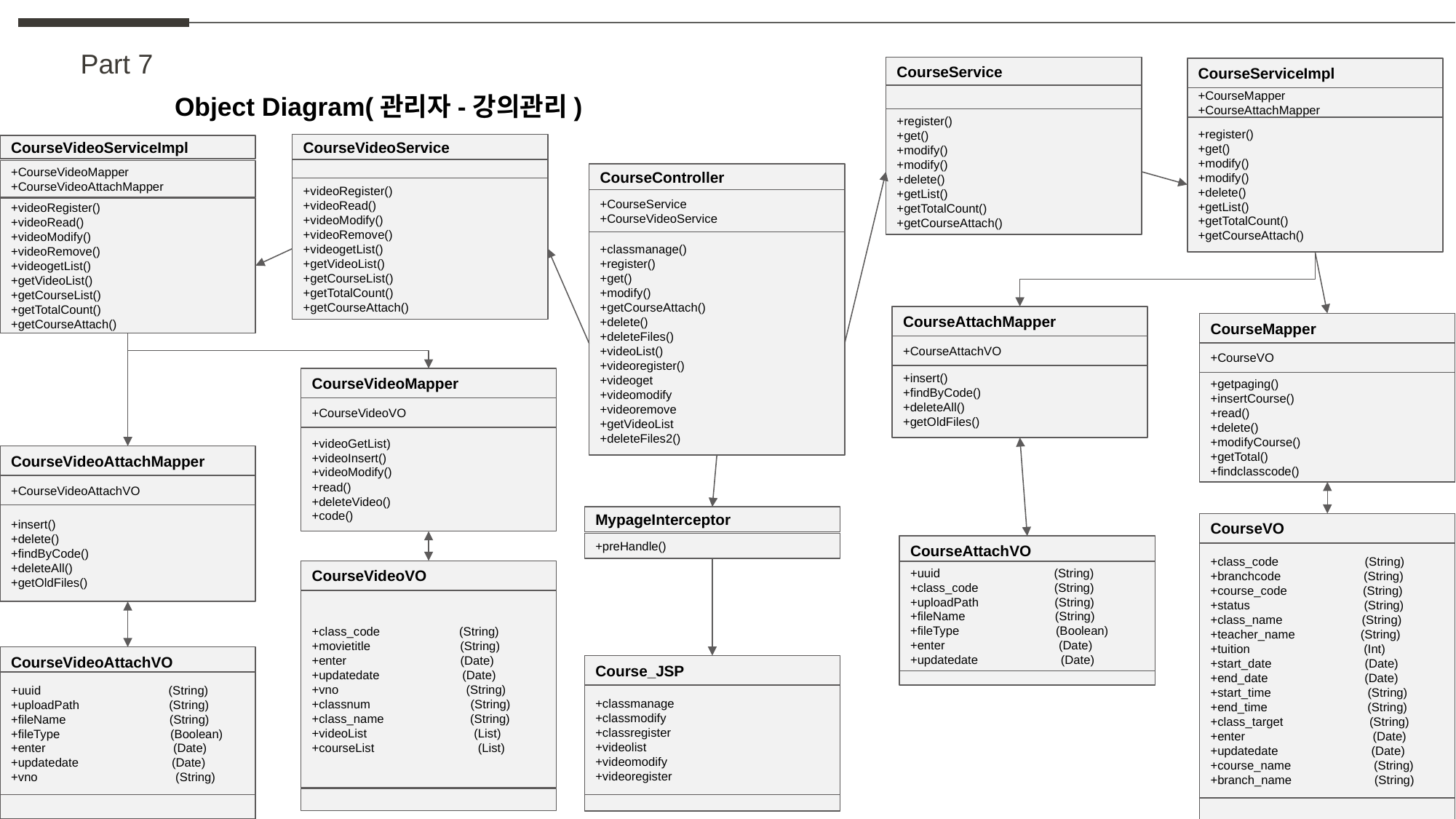

Part 7
CourseService

+register()
+get()
+modify()
+modify()
+delete()
+getList()
+getTotalCount()
+getCourseAttach()
CourseServiceImpl
Object Diagram(관리자-강의관리)
+CourseMapper
+CourseAttachMapper
+register()
+get()
+modify()
+modify()
+delete()
+getList()
+getTotalCount()
+getCourseAttach()
CourseVideoService

+videoRegister()
+videoRead()
+videoModify()
+videoRemove()
+videogetList()
+getVideoList()
+getCourseList()
+getTotalCount()
+getCourseAttach()
CourseVideoServiceImpl
+CourseVideoMapper
+CourseVideoAttachMapper
CourseController
+CourseService
+CourseVideoService
+classmanage()
+register()
+get()
+modify()
+getCourseAttach()
+delete()
+deleteFiles()
+videoList()
+videoregister()
+videoget
+videomodify
+videoremove
+getVideoList
+deleteFiles2()
+videoRegister()
+videoRead()
+videoModify()
+videoRemove()
+videogetList()
+getVideoList()
+getCourseList()
+getTotalCount()
+getCourseAttach()
CourseAttachMapper
CourseMapper
+CourseAttachVO
+CourseVO

+insert()
+findByCode()
+deleteAll()
+getOldFiles()

CourseVideoMapper
+getpaging()
+insertCourse()
+read()
+delete()
+modifyCourse()
+getTotal()
+findclasscode()
+CourseVideoVO
+videoGetList)
+videoInsert()
+videoModify()
+read()
+deleteVideo()
+code()
CourseVideoAttachMapper
+CourseVideoAttachVO
+insert()
+delete()
+findByCode()
+deleteAll()
+getOldFiles()
MypageInterceptor
+preHandle()
CourseVO
CourseAttachVO
+class_code                         (String)
+branchcode                        (String)
+course_code                      (String)
+status                                 (String)
+class_name                       (String)
+teacher_name                   (String)
+tuition                                 (Int)
+start_date                           (Date)
+end_date                            (Date)
+start_time                            (String)
+end_time                             (String)
+class_target                         (String)
+enter                                     (Date)
+updatedate                           (Date)
+course_name                        (String)
+branch_name                        (String)
CourseVideoVO
+uuid                                 (String)
+class_code                      (String)
+uploadPath                      (String)
+fileName                          (String)
+fileType                            (Boolean)
+enter                                 (Date)
+updatedate                        (Date)
+class_code                       (String)
+movietitle                          (String)
+enter                                 (Date)
+updatedate                        (Date)
+vno                                     (String)
+classnum                             (String)
+class_name                         (String)
+videoList                               (List)
+courseList                              (List)
CourseVideoAttachVO
Course_JSP

+uuid                                     (String)
+uploadPath                          (String)
+fileName                              (String)
+fileType                                (Boolean)
+enter                                     (Date)
+updatedate                           (Date)
+vno                                        (String)
+classmanage
+classmodify
+classregister
+videolist
+videomodify
+videoregister